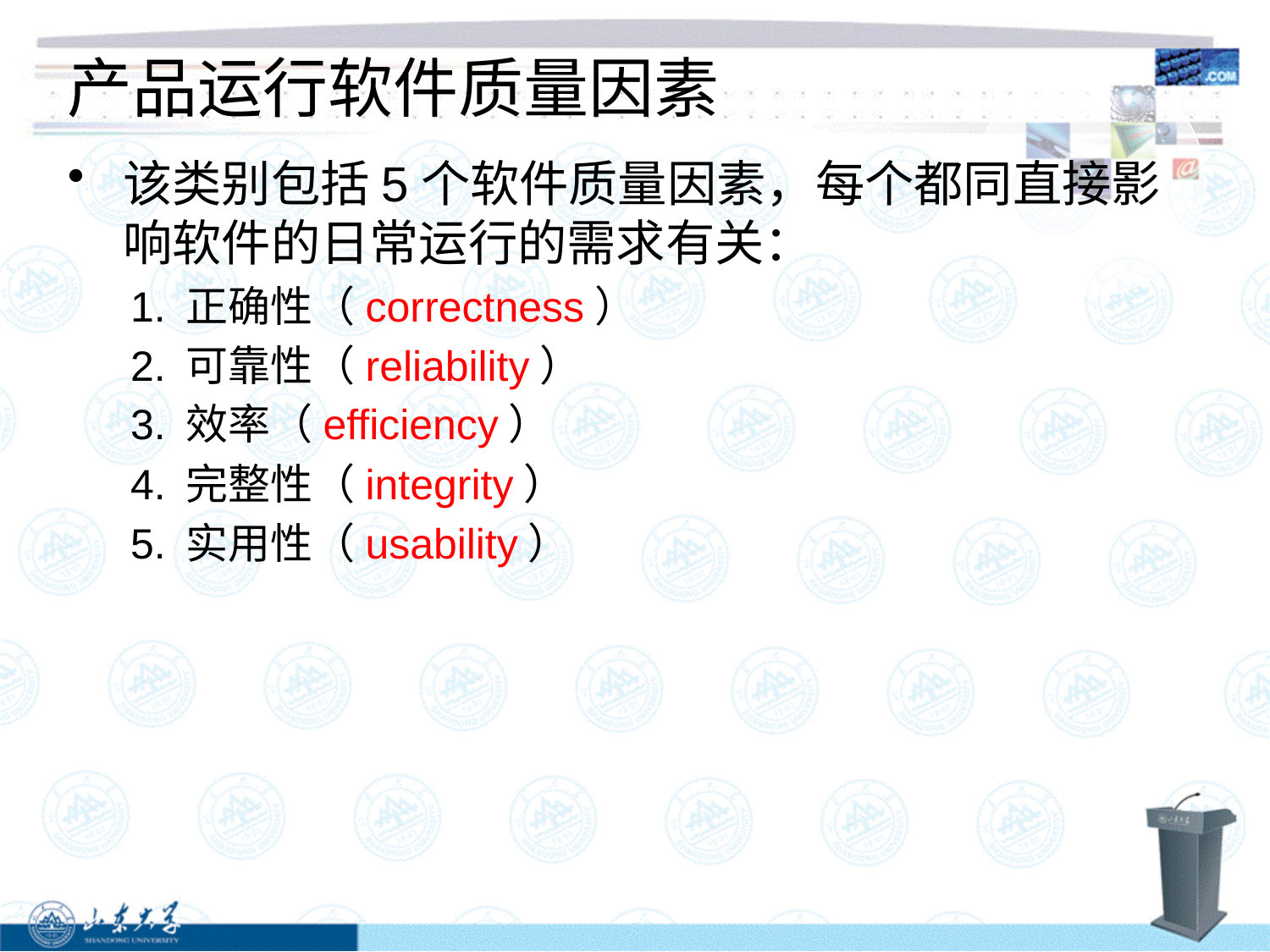

# 产品运行软件质量因素
该类别包括5个软件质量因素，每个都同直接影响软件的日常运行的需求有关：
正确性（correctness）
可靠性（reliability）
效率（efficiency）
完整性（integrity）
实用性（usability）